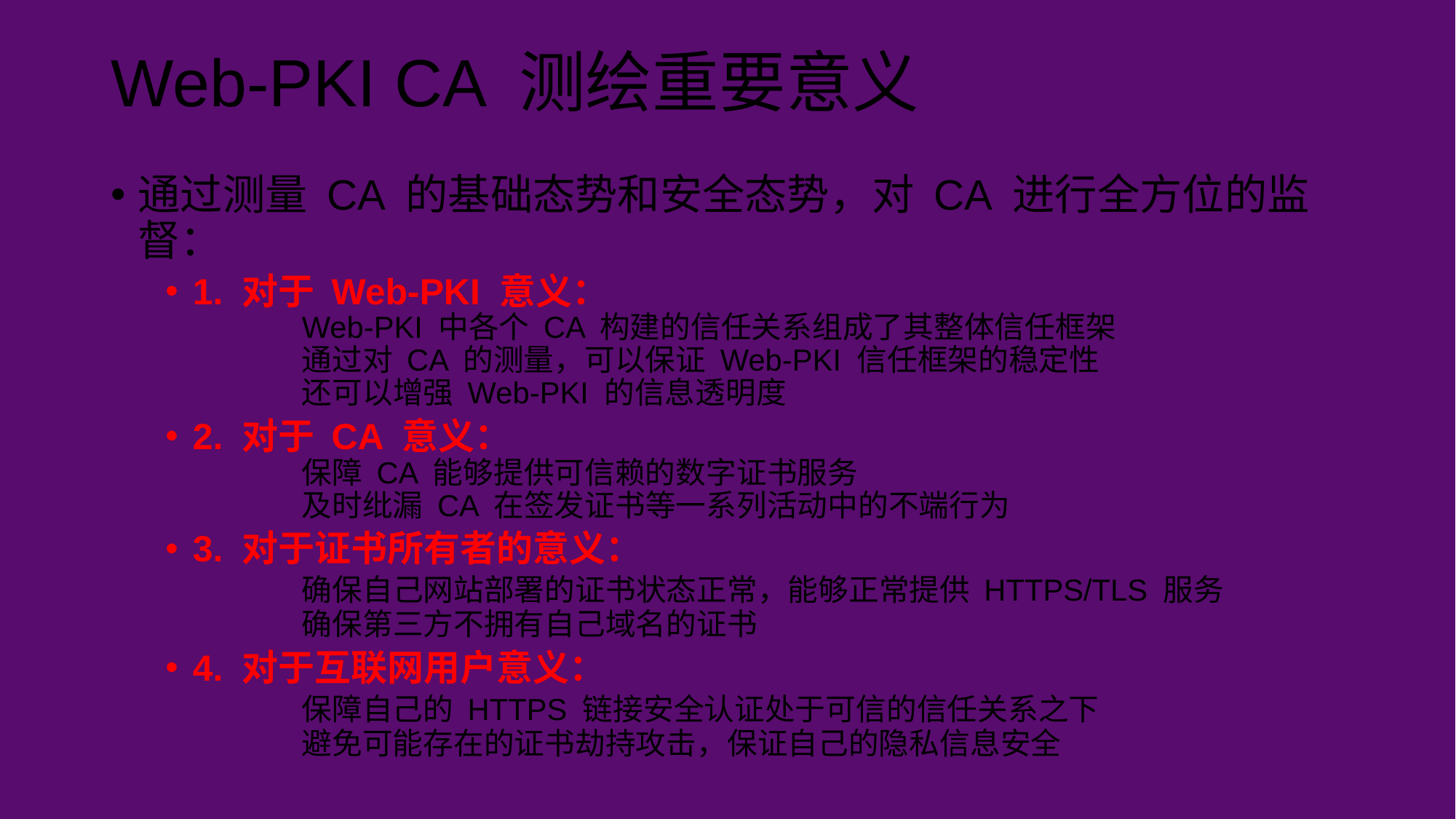

# Web-PKI CA 测绘重要意义
通过测量 CA 的基础态势和安全态势，对 CA 进行全方位的监督：
1. 对于 Web-PKI 意义：
	Web-PKI 中各个 CA 构建的信任关系组成了其整体信任框架
	通过对 CA 的测量，可以保证 Web-PKI 信任框架的稳定性
	还可以增强 Web-PKI 的信息透明度
2. 对于 CA 意义：
	保障 CA 能够提供可信赖的数字证书服务
	及时纰漏 CA 在签发证书等一系列活动中的不端行为
3. 对于证书所有者的意义：
	确保自己网站部署的证书状态正常，能够正常提供 HTTPS/TLS 服务
	确保第三方不拥有自己域名的证书
4. 对于互联网用户意义：
	保障自己的 HTTPS 链接安全认证处于可信的信任关系之下
	避免可能存在的证书劫持攻击，保证自己的隐私信息安全